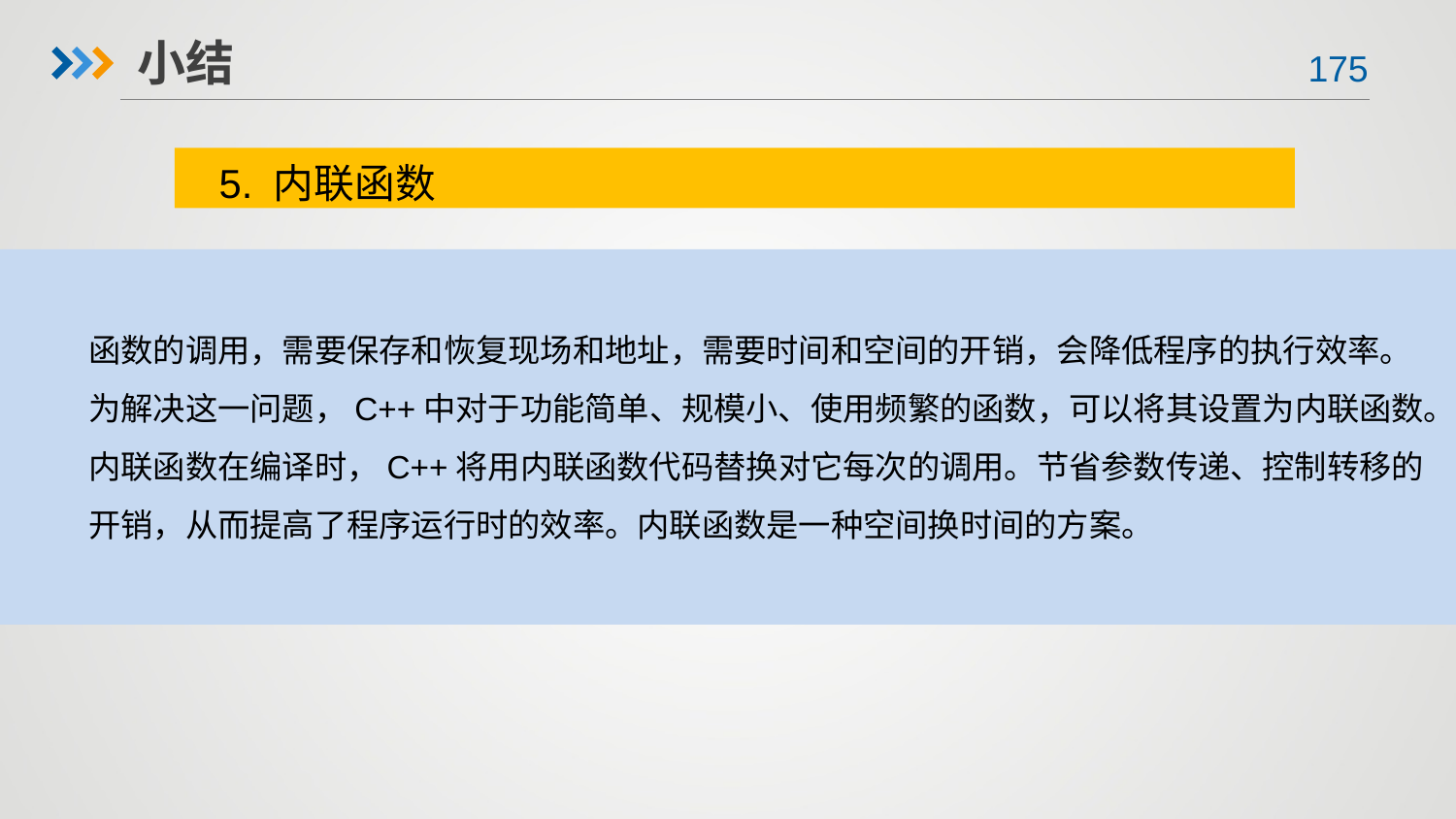

小结

5. 内联函数

函数的调用，需要保存和恢复现场和地址，需要时间和空间的开销，会降低程序的执行效率。为解决这一问题，C++中对于功能简单、规模小、使用频繁的函数，可以将其设置为内联函数。内联函数在编译时，C++将用内联函数代码替换对它每次的调用。节省参数传递、控制转移的开销，从而提高了程序运行时的效率。内联函数是一种空间换时间的方案。